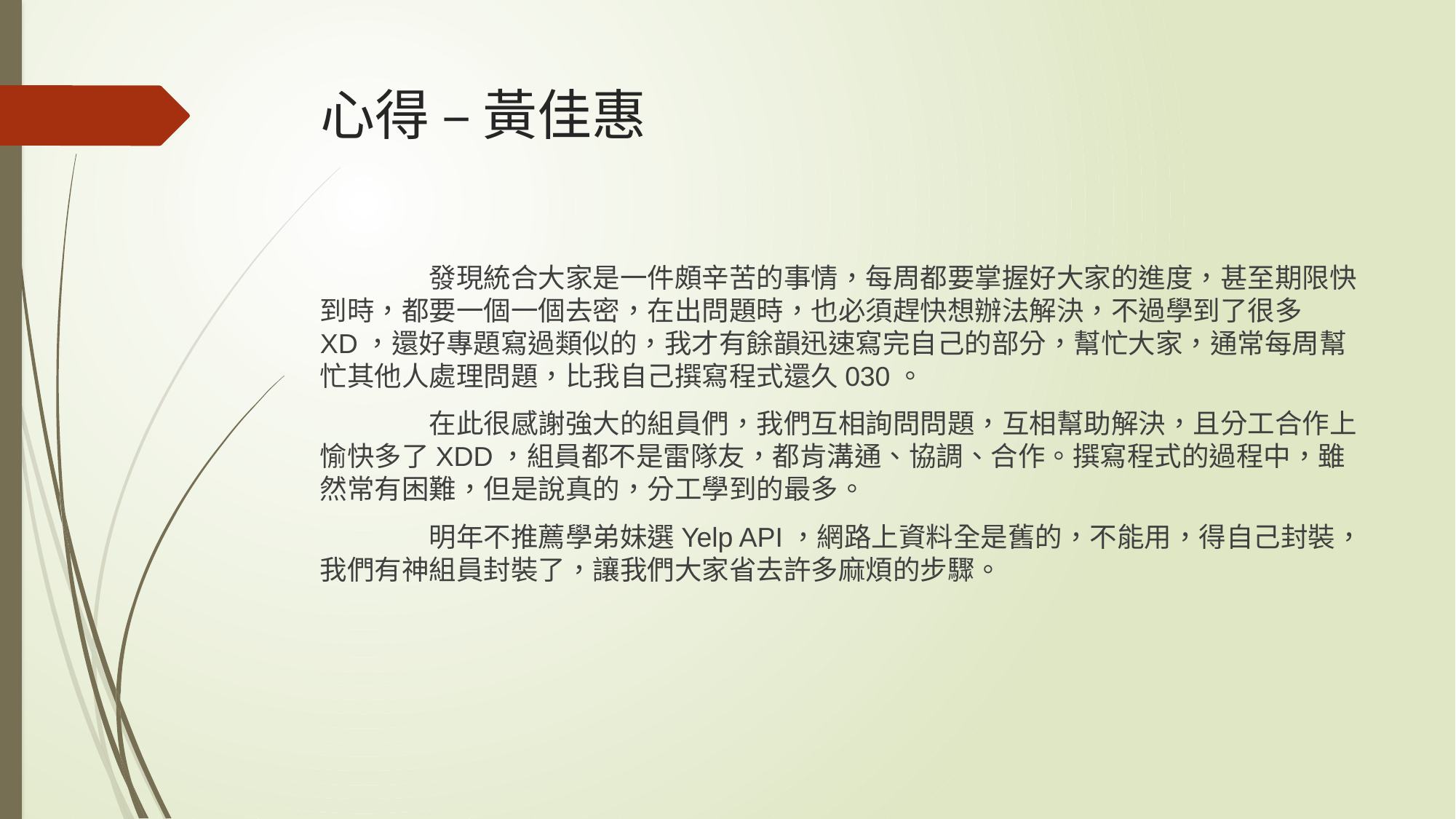

# 心得 – 黃佳惠
	發現統合大家是一件頗辛苦的事情，每周都要掌握好大家的進度，甚至期限快到時，都要一個一個去密，在出問題時，也必須趕快想辦法解決，不過學到了很多XD，還好專題寫過類似的，我才有餘韻迅速寫完自己的部分，幫忙大家，通常每周幫忙其他人處理問題，比我自己撰寫程式還久030。
	在此很感謝強大的組員們，我們互相詢問問題，互相幫助解決，且分工合作上愉快多了XDD，組員都不是雷隊友，都肯溝通、協調、合作。撰寫程式的過程中，雖然常有困難，但是說真的，分工學到的最多。
	明年不推薦學弟妹選Yelp API，網路上資料全是舊的，不能用，得自己封裝，我們有神組員封裝了，讓我們大家省去許多麻煩的步驟。